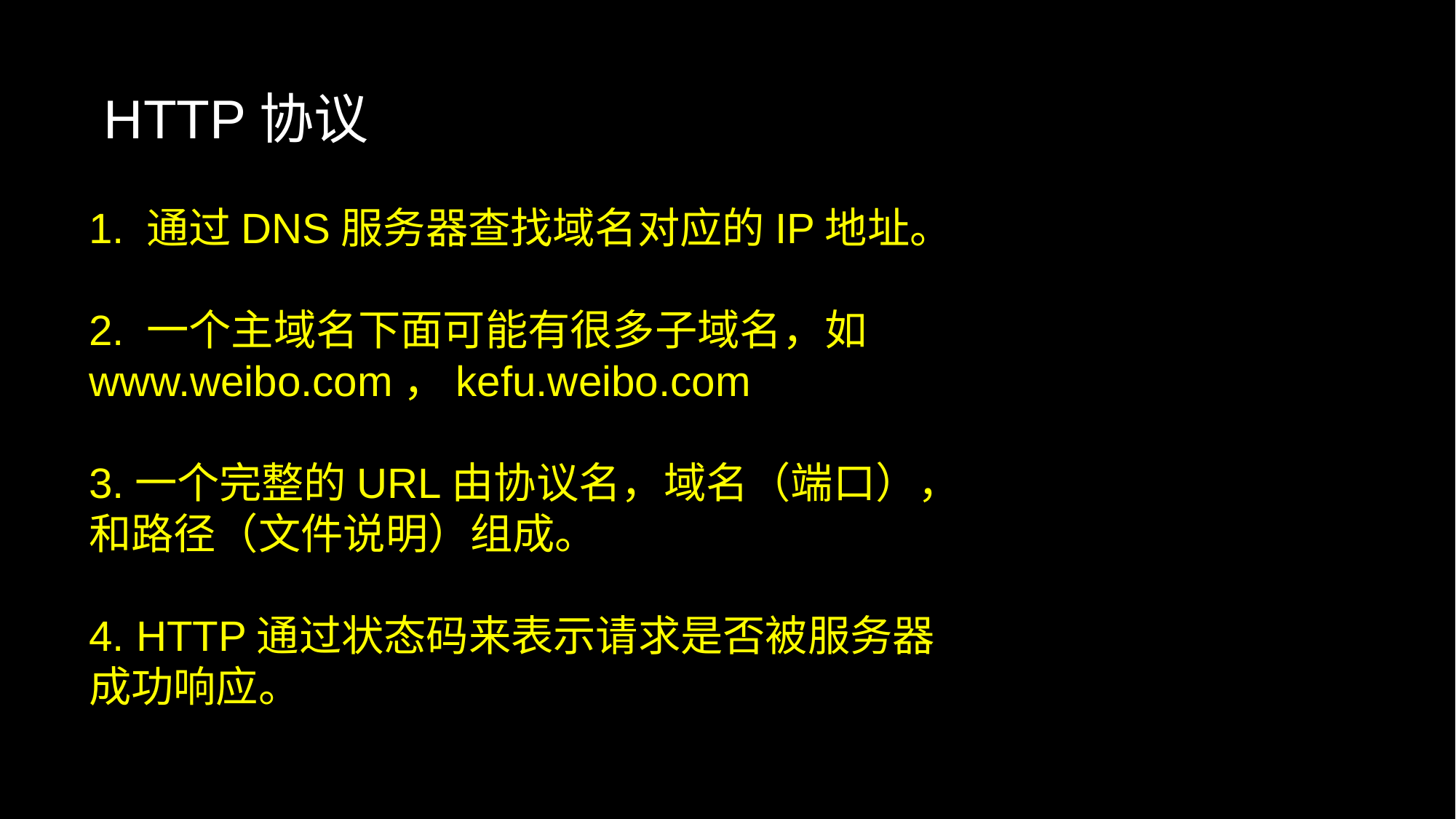

# HTTP协议 1. 通过DNS服务器查找域名对应的IP地址。 2. 一个主域名下面可能有很多子域名，如www.weibo.com，kefu.weibo.com 3.一个完整的URL由协议名，域名（端口），和路径（文件说明）组成。 4. HTTP通过状态码来表示请求是否被服务器成功响应。